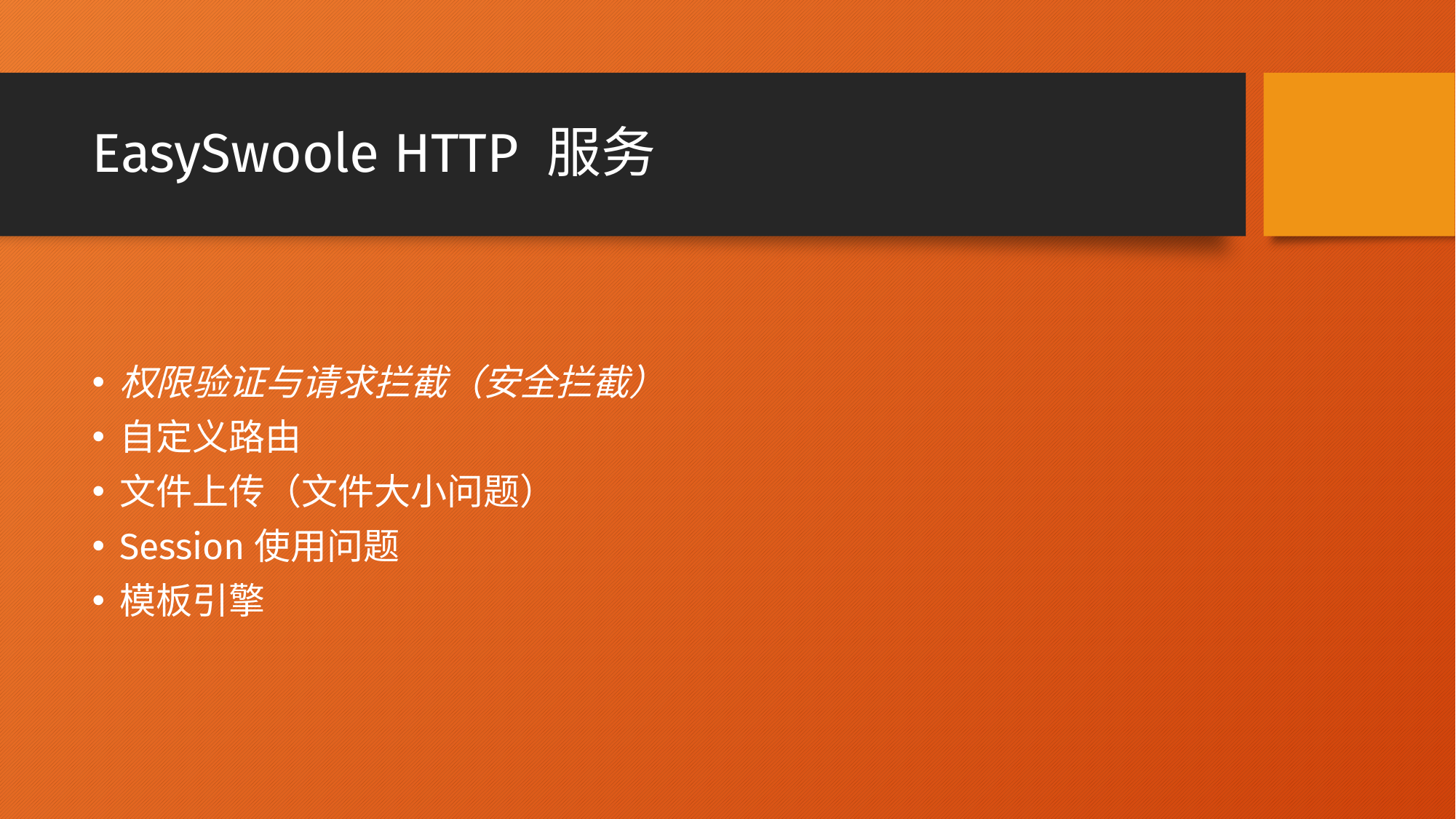

# EasySwoole HTTP 服务

权限验证与请求拦截（安全拦截）
自定义路由
文件上传（文件大小问题）
Session使用问题
模板引擎